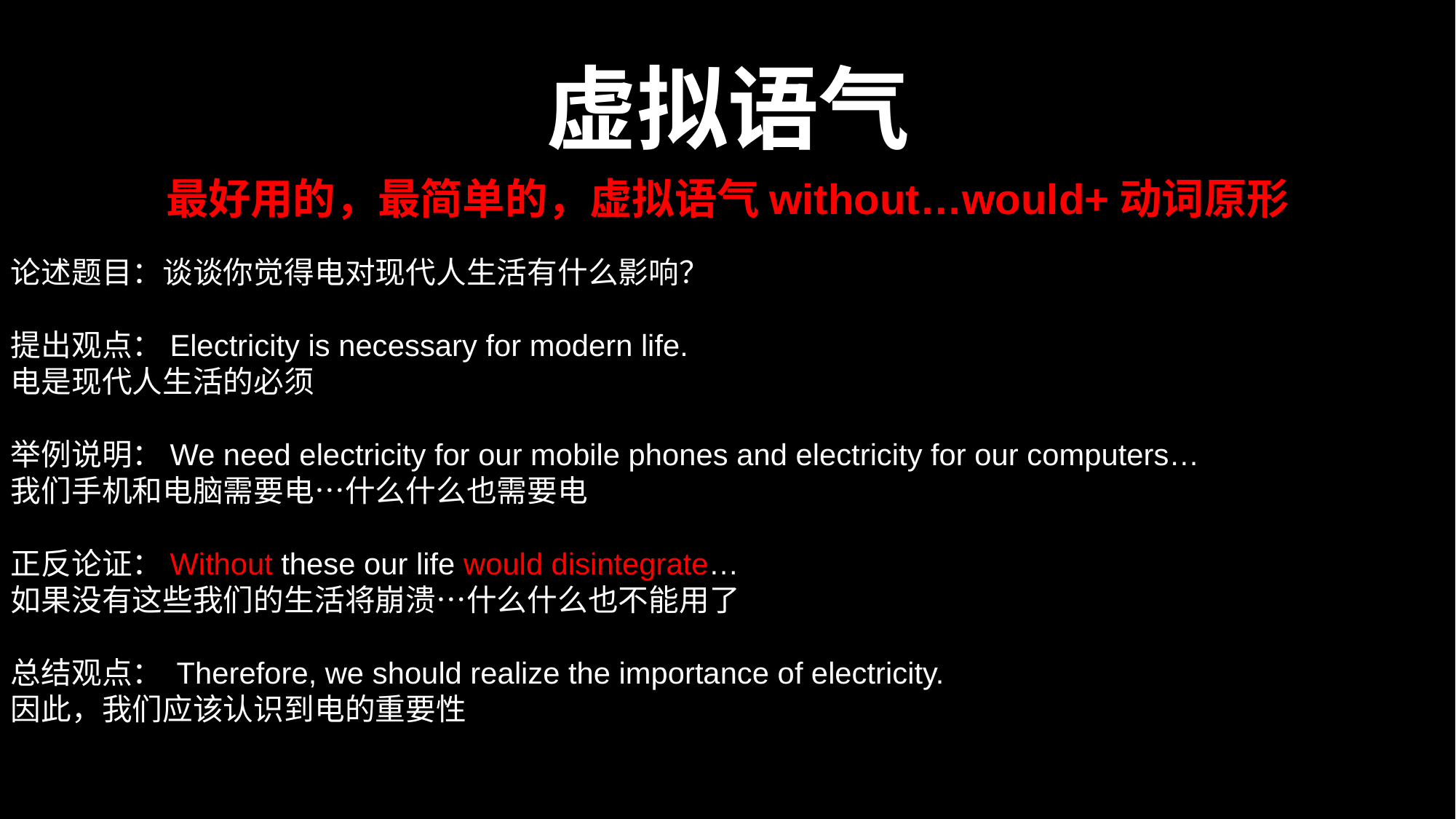

虚拟语气
最好用的，最简单的，虚拟语气without…would+动词原形
论述题目：谈谈你觉得电对现代人生活有什么影响？

提出观点：Electricity is necessary for modern life.
电是现代人生活的必须

举例说明：We need electricity for our mobile phones and electricity for our computers…
我们手机和电脑需要电…什么什么也需要电

正反论证：Without these our life would disintegrate…
如果没有这些我们的生活将崩溃…什么什么也不能用了

总结观点： Therefore, we should realize the importance of electricity.
因此，我们应该认识到电的重要性